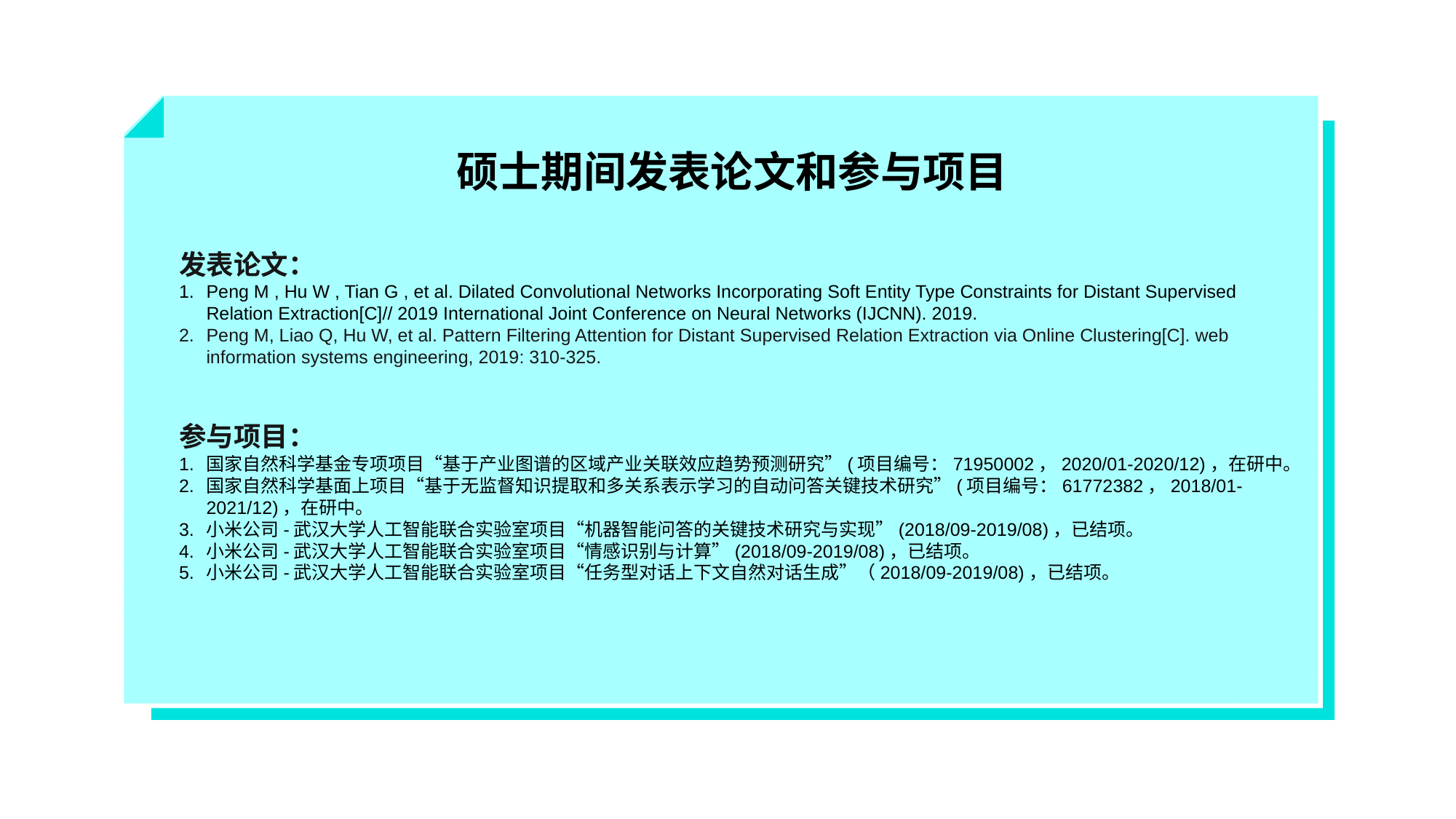

硕士期间发表论文和参与项目
发表论文：
Peng M , Hu W , Tian G , et al. Dilated Convolutional Networks Incorporating Soft Entity Type Constraints for Distant Supervised Relation Extraction[C]// 2019 International Joint Conference on Neural Networks (IJCNN). 2019.
Peng M, Liao Q, Hu W, et al. Pattern Filtering Attention for Distant Supervised Relation Extraction via Online Clustering[C]. web information systems engineering, 2019: 310-325.
参与项目：
国家自然科学基金专项项目“基于产业图谱的区域产业关联效应趋势预测研究”(项目编号：71950002，2020/01-2020/12)，在研中。
国家自然科学基面上项目“基于无监督知识提取和多关系表示学习的自动问答关键技术研究”(项目编号：61772382，2018/01-2021/12)，在研中。
小米公司-武汉大学人工智能联合实验室项目“机器智能问答的关键技术研究与实现”(2018/09-2019/08)，已结项。
小米公司-武汉大学人工智能联合实验室项目“情感识别与计算”(2018/09-2019/08)，已结项。
小米公司-武汉大学人工智能联合实验室项目“任务型对话上下文自然对话生成”（2018/09-2019/08)，已结项。